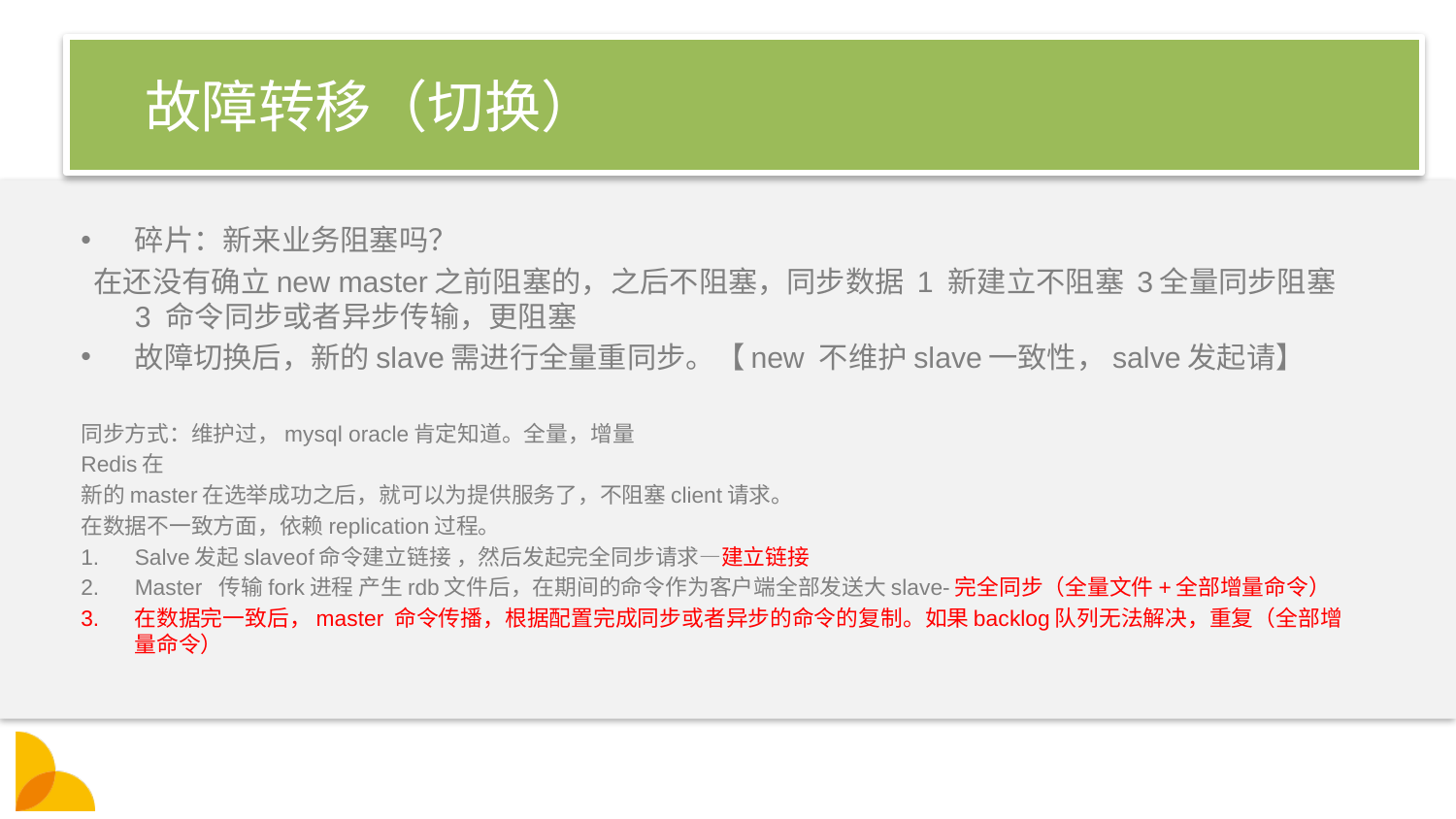

# 故障转移（切换）
碎片：新来业务阻塞吗？
 在还没有确立new master之前阻塞的，之后不阻塞，同步数据 1 新建立不阻塞 3全量同步阻塞 3 命令同步或者异步传输，更阻塞
故障切换后，新的slave需进行全量重同步。【new 不维护slave一致性，salve发起请】

同步方式：维护过，mysql oracle肯定知道。全量，增量
Redis在
新的master在选举成功之后，就可以为提供服务了，不阻塞client请求。
在数据不一致方面，依赖replication过程。
Salve发起slaveof命令建立链接 ，然后发起完全同步请求—建立链接
Master  传输fork进程 产生rdb文件后，在期间的命令作为客户端全部发送大slave-完全同步（全量文件+全部增量命令）
在数据完一致后，master 命令传播，根据配置完成同步或者异步的命令的复制。如果backlog队列无法解决，重复（全部增量命令）